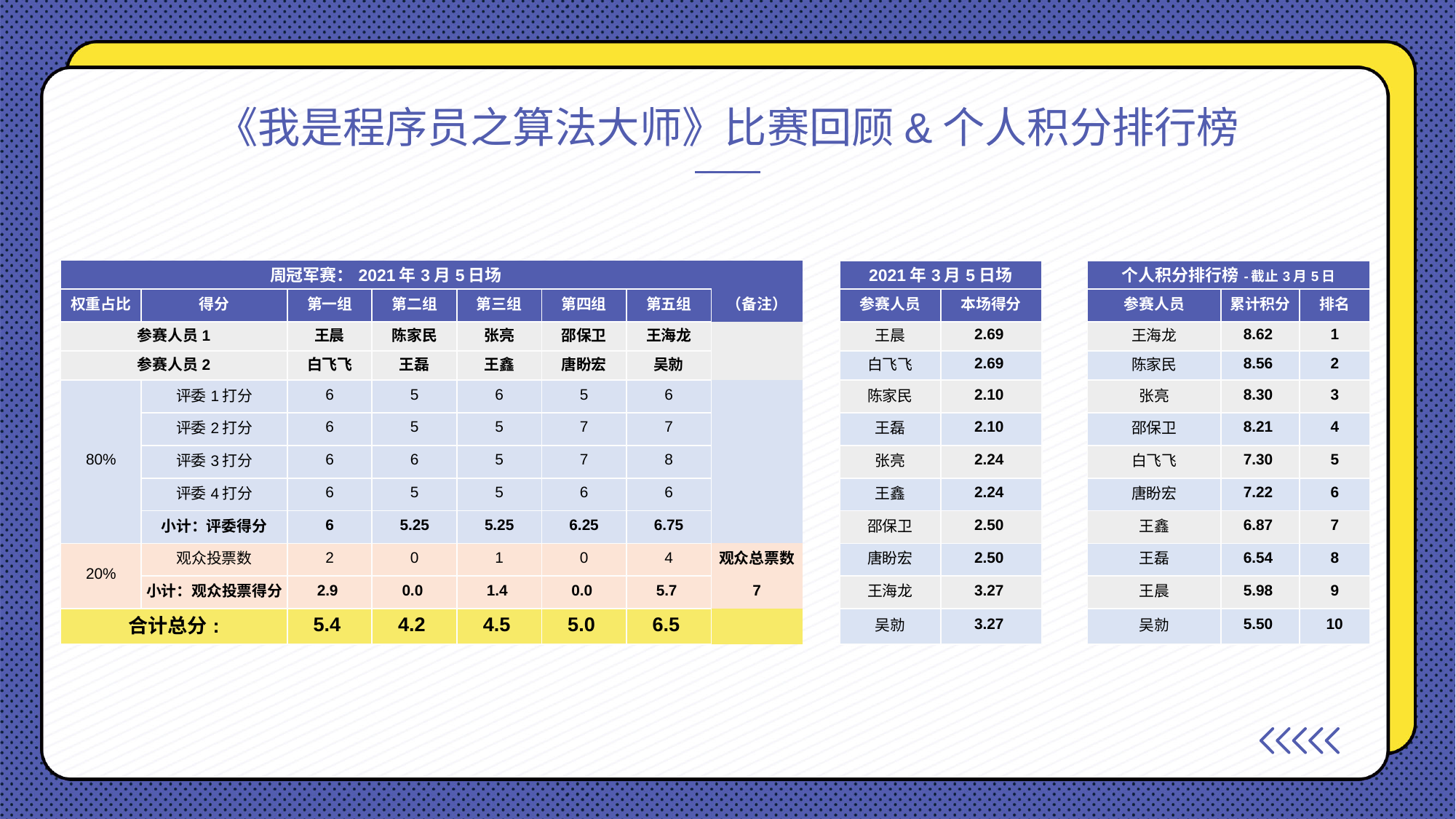

《我是程序员之算法大师》比赛回顾&个人积分排行榜
| 周冠军赛：2021年3月5日场 |  |  |  |  |  |  |  |  | 2021年3月5日场 |  |  | 个人积分排行榜-截止3月5日 |  |  |
| --- | --- | --- | --- | --- | --- | --- | --- | --- | --- | --- | --- | --- | --- | --- |
| 权重占比 | 得分 | 第一组 | 第二组 | 第三组 | 第四组 | 第五组 | （备注） |  | 参赛人员 | 本场得分 |  | 参赛人员 | 累计积分 | 排名 |
| 参赛人员1 |  | 王晨 | 陈家民 | 张亮 | 邵保卫 | 王海龙 |  |  | 王晨 | 2.69 |  | 王海龙 | 8.62 | 1 |
| 参赛人员2 |  | 白飞飞 | 王磊 | 王鑫 | 唐盼宏 | 吴勍 |  |  | 白飞飞 | 2.69 |  | 陈家民 | 8.56 | 2 |
| 80% | 评委1打分 | 6 | 5 | 6 | 5 | 6 |  |  | 陈家民 | 2.10 |  | 张亮 | 8.30 | 3 |
|  | 评委2打分 | 6 | 5 | 5 | 7 | 7 |  |  | 王磊 | 2.10 |  | 邵保卫 | 8.21 | 4 |
|  | 评委3打分 | 6 | 6 | 5 | 7 | 8 |  |  | 张亮 | 2.24 |  | 白飞飞 | 7.30 | 5 |
|  | 评委4打分 | 6 | 5 | 5 | 6 | 6 |  |  | 王鑫 | 2.24 |  | 唐盼宏 | 7.22 | 6 |
|  | 小计：评委得分 | 6 | 5.25 | 5.25 | 6.25 | 6.75 |  |  | 邵保卫 | 2.50 |  | 王鑫 | 6.87 | 7 |
| 20% | 观众投票数 | 2 | 0 | 1 | 0 | 4 | 观众总票数 |  | 唐盼宏 | 2.50 |  | 王磊 | 6.54 | 8 |
|  | 小计：观众投票得分 | 2.9 | 0.0 | 1.4 | 0.0 | 5.7 | 7 |  | 王海龙 | 3.27 |  | 王晨 | 5.98 | 9 |
| 合计总分: |  | 5.4 | 4.2 | 4.5 | 5.0 | 6.5 |  |  | 吴勍 | 3.27 |  | 吴勍 | 5.50 | 10 |